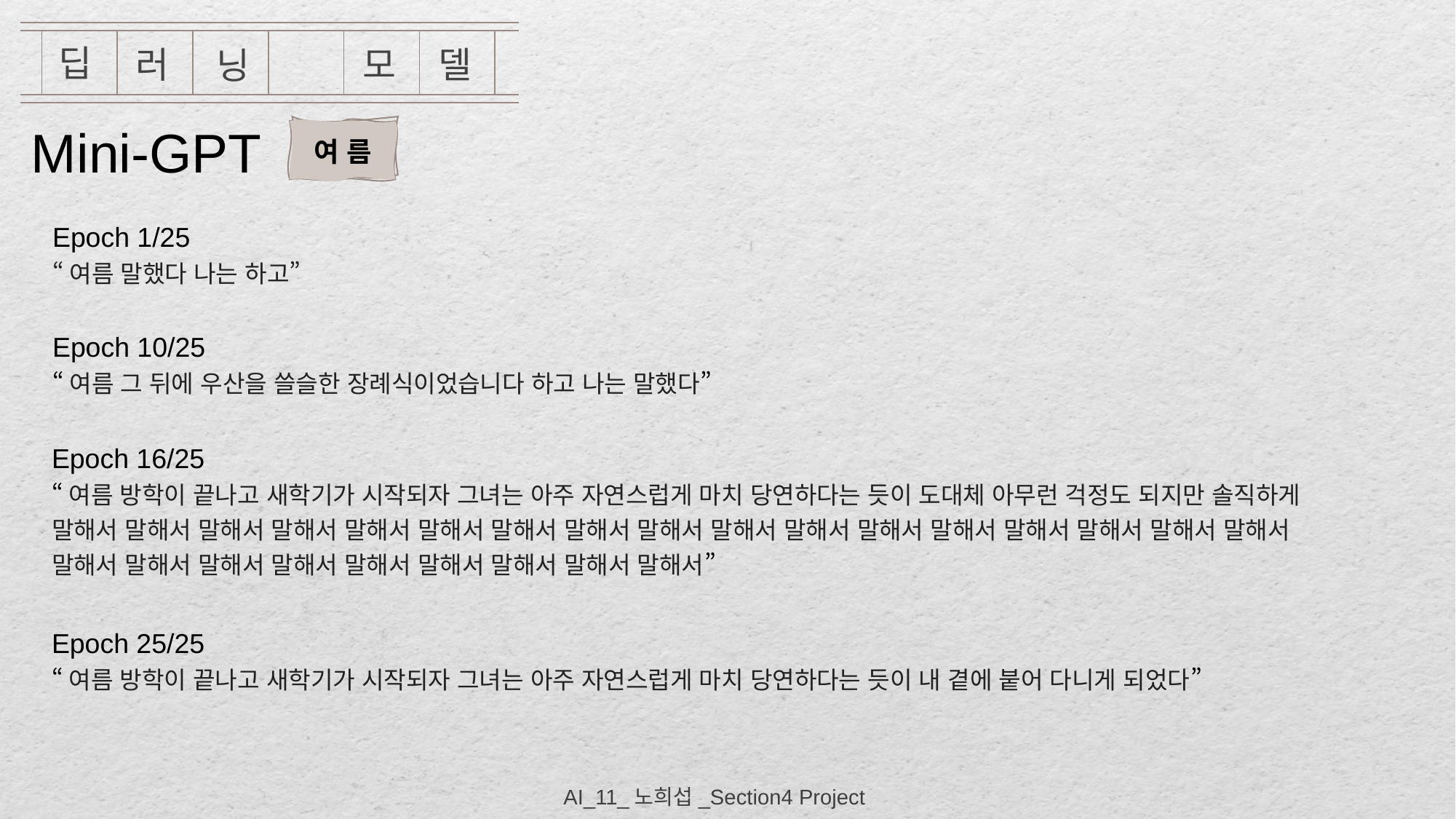

딥
러
델
모
닝
Mini-GPT

여 름
Epoch 1/25
“여름 말했다 나는 하고”
Epoch 10/25
“여름 그 뒤에 우산을 쓸슬한 장례식이었습니다 하고 나는 말했다”
Epoch 16/25
“여름 방학이 끝나고 새학기가 시작되자 그녀는 아주 자연스럽게 마치 당연하다는 듯이 도대체 아무런 걱정도 되지만 솔직하게 말해서 말해서 말해서 말해서 말해서 말해서 말해서 말해서 말해서 말해서 말해서 말해서 말해서 말해서 말해서 말해서 말해서 말해서 말해서 말해서 말해서 말해서 말해서 말해서 말해서 말해서”
Epoch 25/25
“여름 방학이 끝나고 새학기가 시작되자 그녀는 아주 자연스럽게 마치 당연하다는 듯이 내 곁에 붙어 다니게 되었다”
AI_11_노희섭_Section4 Project